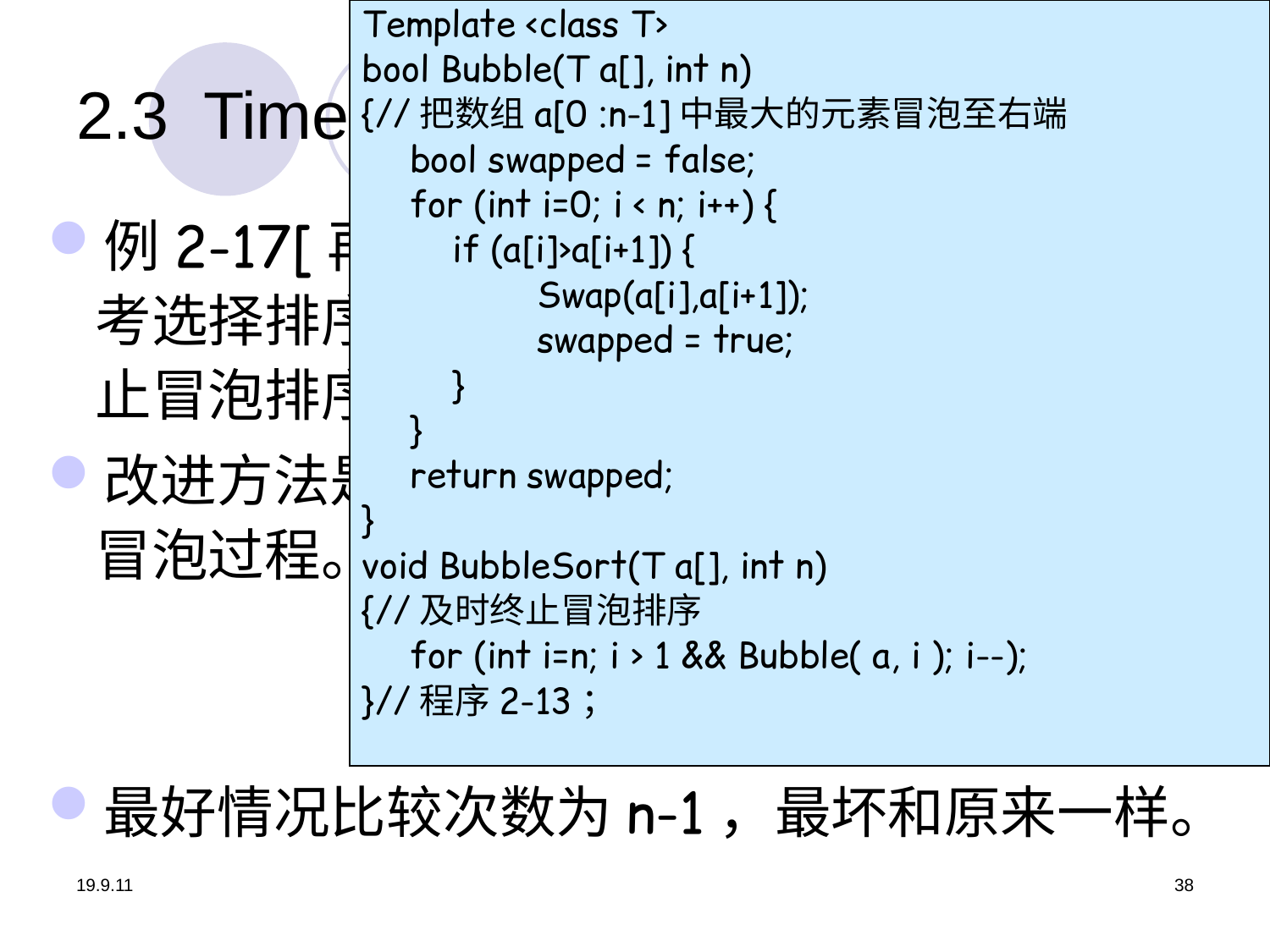

Template <class T>
bool Bubble(T a[], int n)
{//把数组a[0 :n-1]中最大的元素冒泡至右端
	bool swapped = false;
	for (int i=0; i < n; i++) {
	    if (a[i]>a[i+1]) {
 		Swap(a[i],a[i+1]);
		swapped = true;
	    }
	}
	return swapped;
}
void BubbleSort(T a[], int n)
{//及时终止冒泡排序
	for (int i=n; i > 1 && Bubble( a, i ); i--);
}//程序2-13；
# 2.3	Time Complexity
例2-17[再看冒泡排序]：我们同样可以参考选择排序的方法，可以设计一个及时的终止冒泡排序函数。
改进方法是在冒泡中没有交换，就可以终止冒泡过程。

最好情况比较次数为n-1，最坏和原来一样。
19.9.11
38